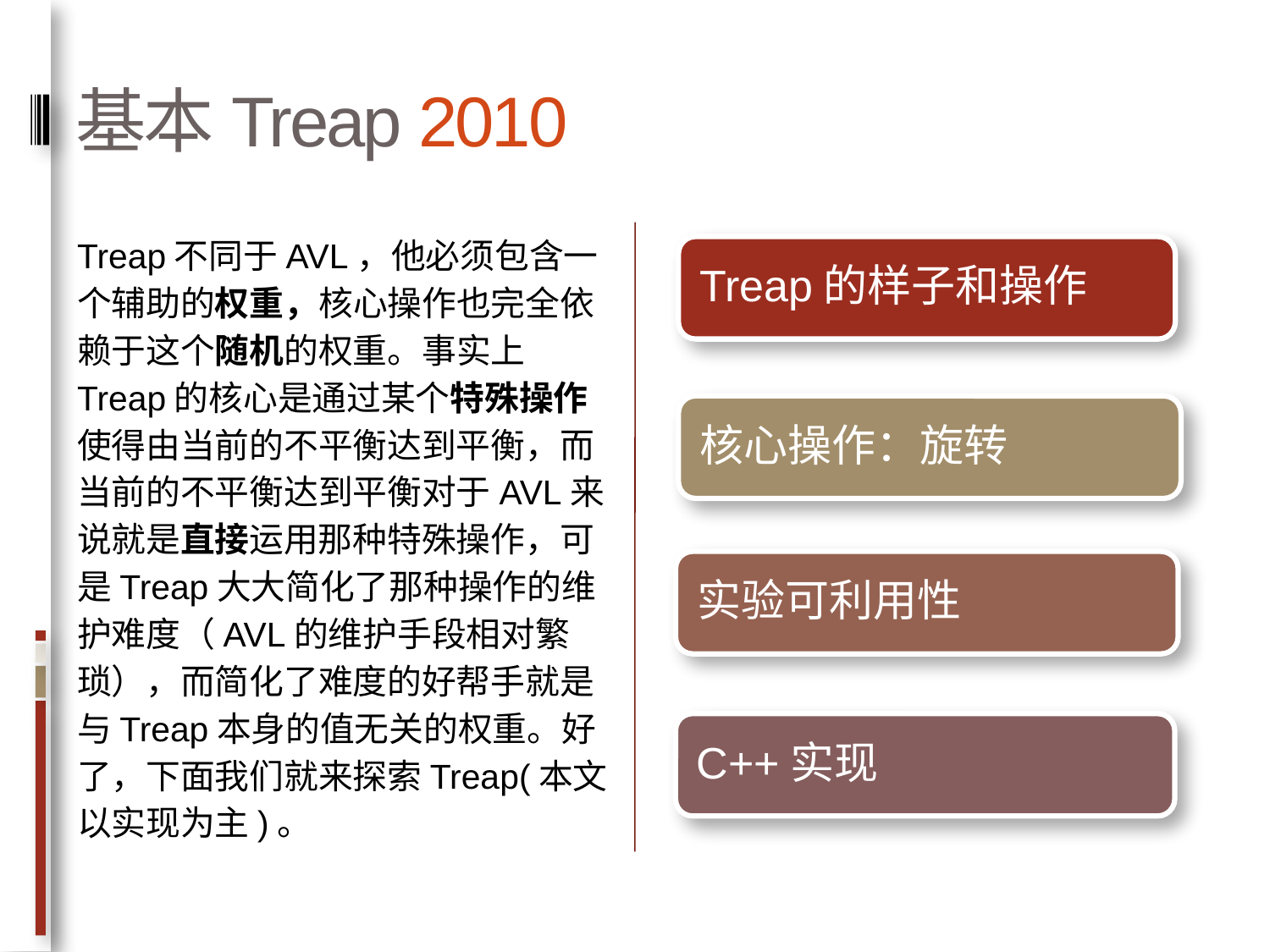

# 基本Treap 2010
Treap不同于AVL，他必须包含一个辅助的权重，核心操作也完全依赖于这个随机的权重。事实上Treap的核心是通过某个特殊操作使得由当前的不平衡达到平衡，而当前的不平衡达到平衡对于AVL来说就是直接运用那种特殊操作，可是Treap大大简化了那种操作的维护难度（AVL的维护手段相对繁琐），而简化了难度的好帮手就是与Treap本身的值无关的权重。好了，下面我们就来探索Treap(本文以实现为主)。

Treap的样子和操作
核心操作：旋转
实验可利用性
C++实现